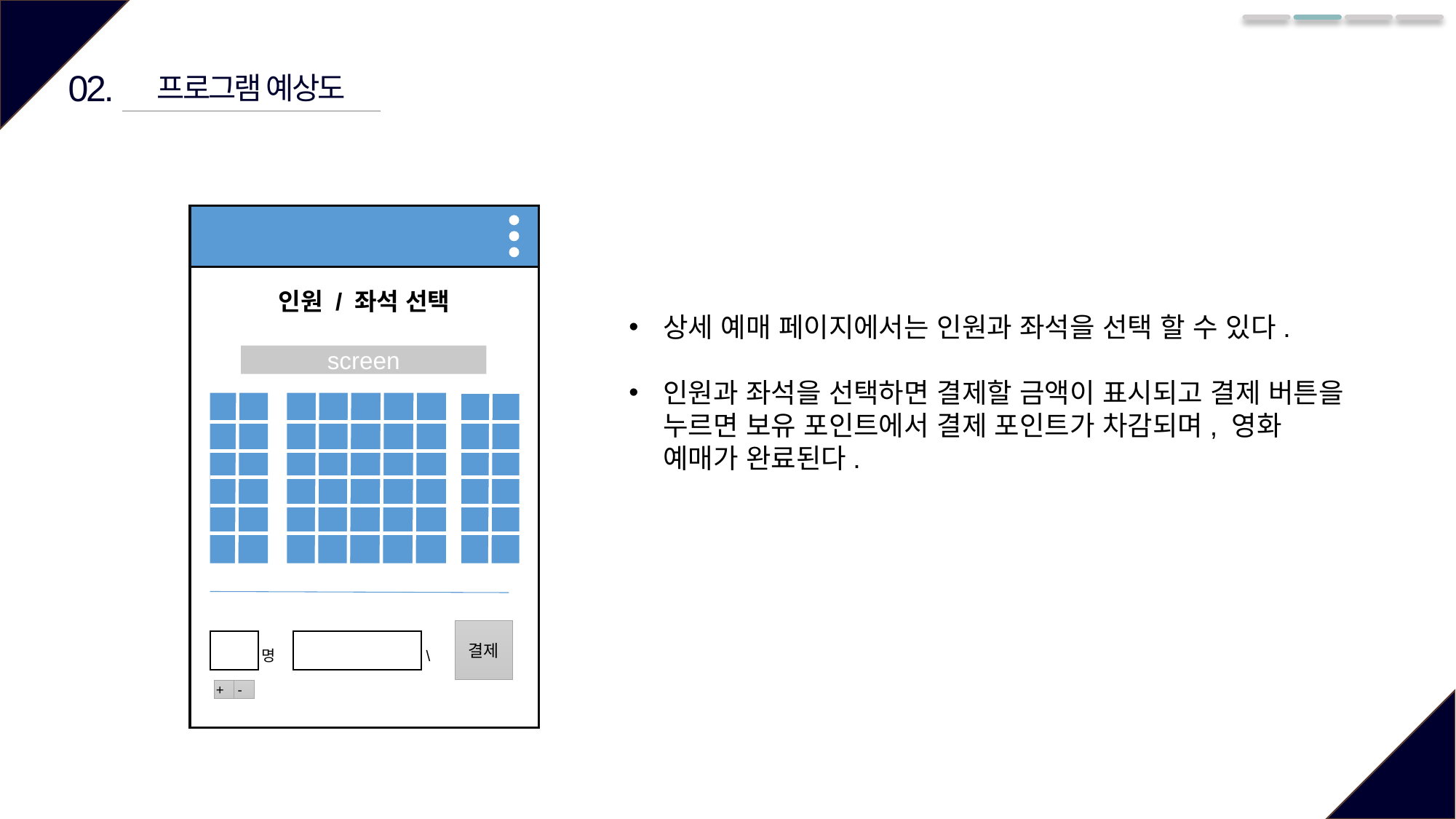

02.
프로그램 예상도

인원 / 좌석 선택
상세 예매 페이지에서는 인원과 좌석을 선택 할 수 있다.

인원과 좌석을 선택하면 결제할 금액이 표시되고 결제 버튼을 누르면 보유 포인트에서 결제 포인트가 차감되며, 영화 예매가 완료된다.
screen

결제

명
\
+
-